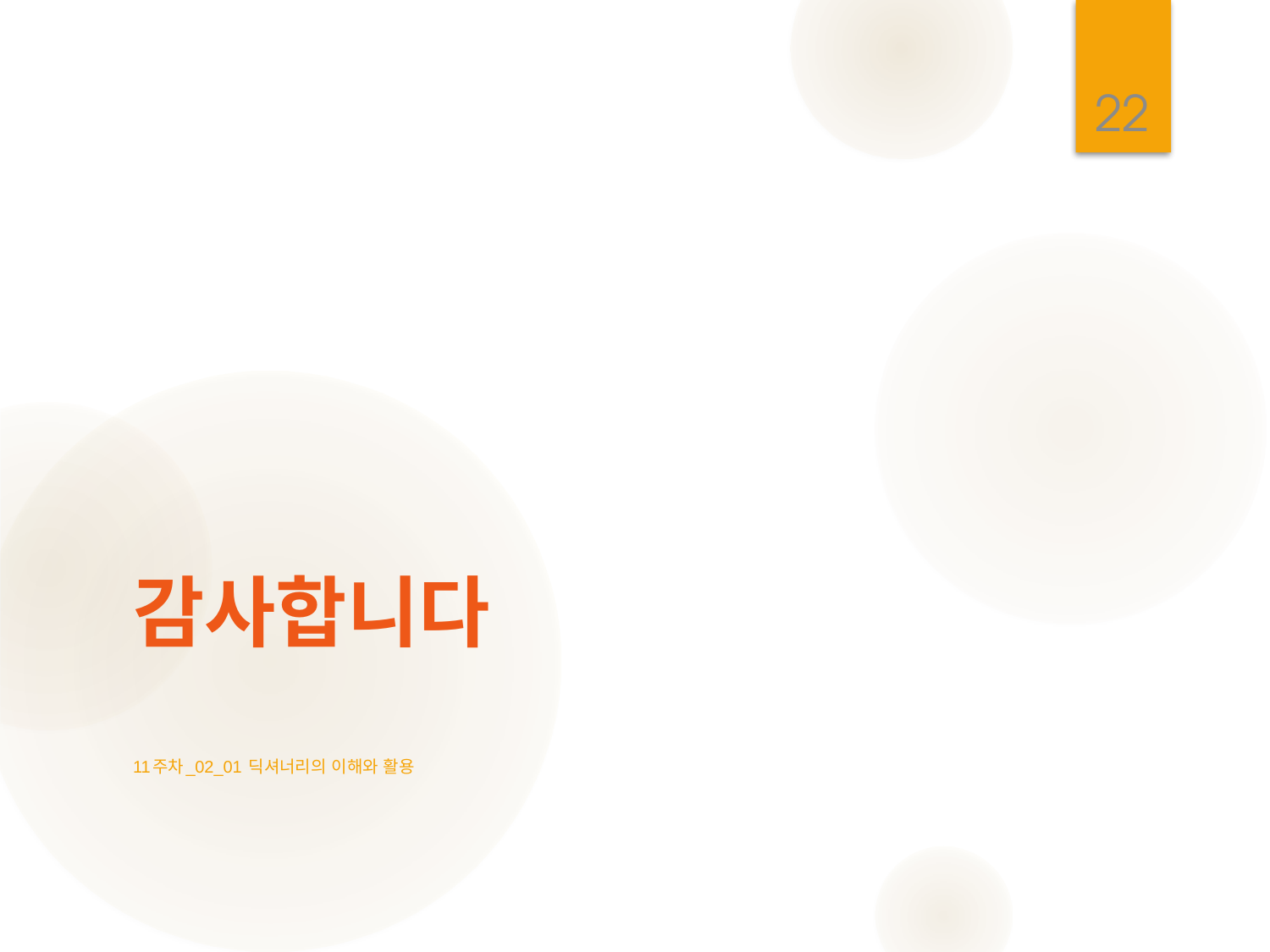

22
# 감사합니다

11주차_02_01 딕셔너리의 이해와 활용